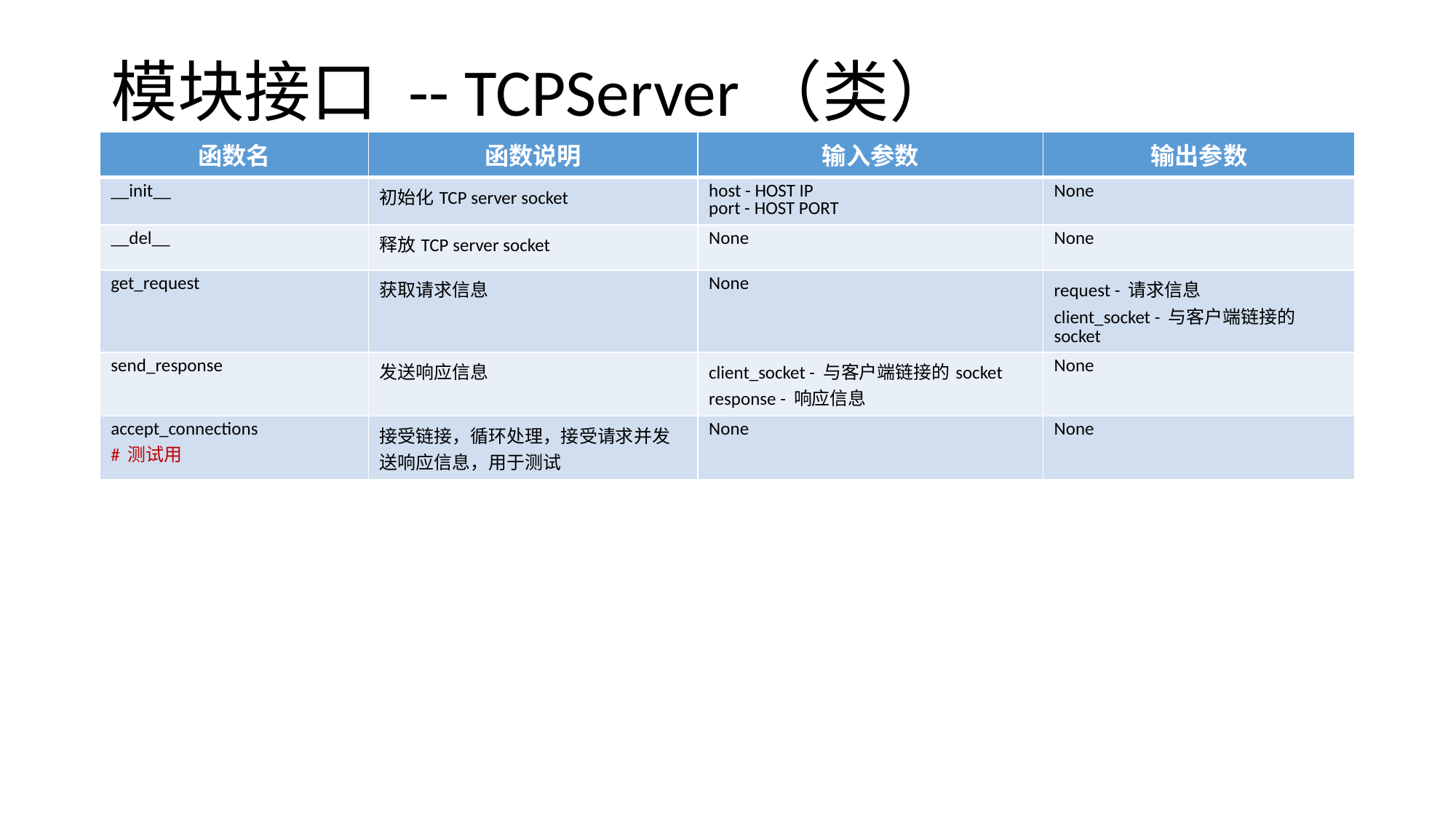

# 模块接口 -- TCPServer（类）
| 函数名 | 函数说明 | 输入参数 | 输出参数 |
| --- | --- | --- | --- |
| \_\_init\_\_ | 初始化TCP server socket | host - HOST IP port - HOST PORT | None |
| \_\_del\_\_ | 释放TCP server socket | None | None |
| get\_request | 获取请求信息 | None | request - 请求信息 client\_socket - 与客户端链接的socket |
| send\_response | 发送响应信息 | client\_socket - 与客户端链接的socket response - 响应信息 | None |
| accept\_connections # 测试用 | 接受链接，循环处理，接受请求并发送响应信息，用于测试 | None | None |